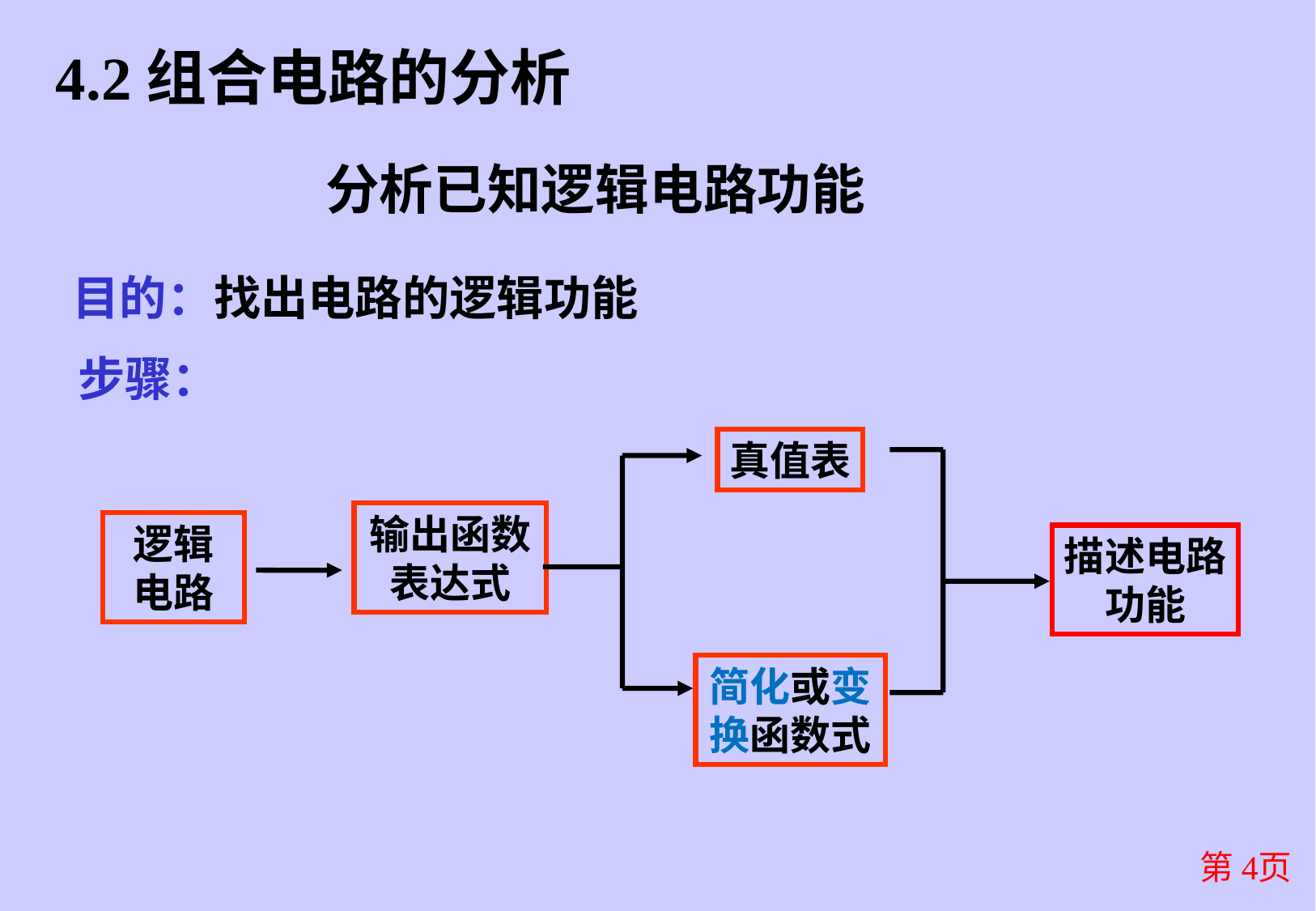

4.2组合电路的分析
分析已知逻辑电路功能
目的：找出电路的逻辑功能
步骤：
真值表

输出函数
表达式
逻辑电路
描述电路
功能

简化或变换函数式
第4页